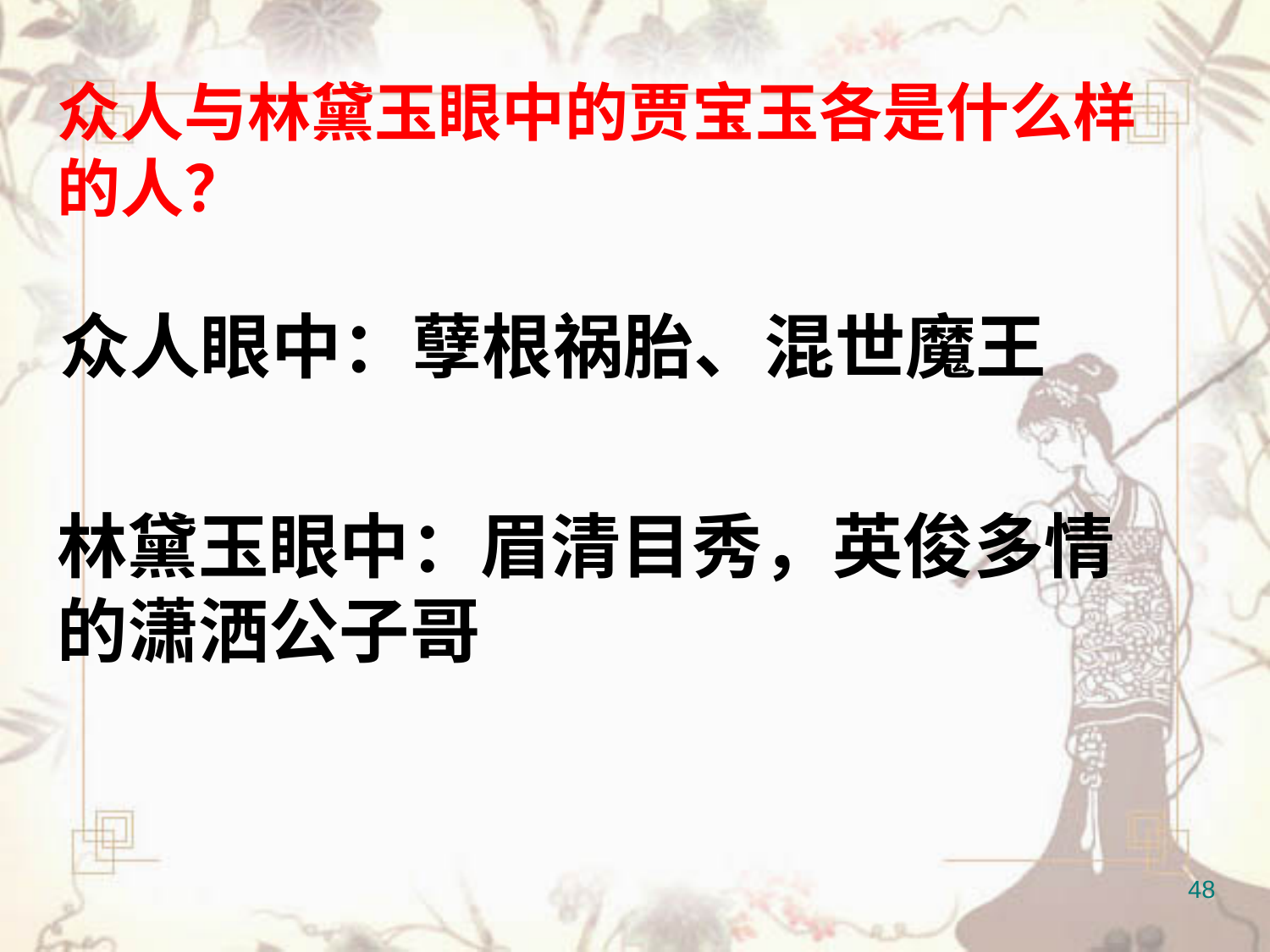

众人与林黛玉眼中的贾宝玉各是什么样的人？
众人眼中：孽根祸胎、混世魔王
林黛玉眼中：眉清目秀，英俊多情的潇洒公子哥
48